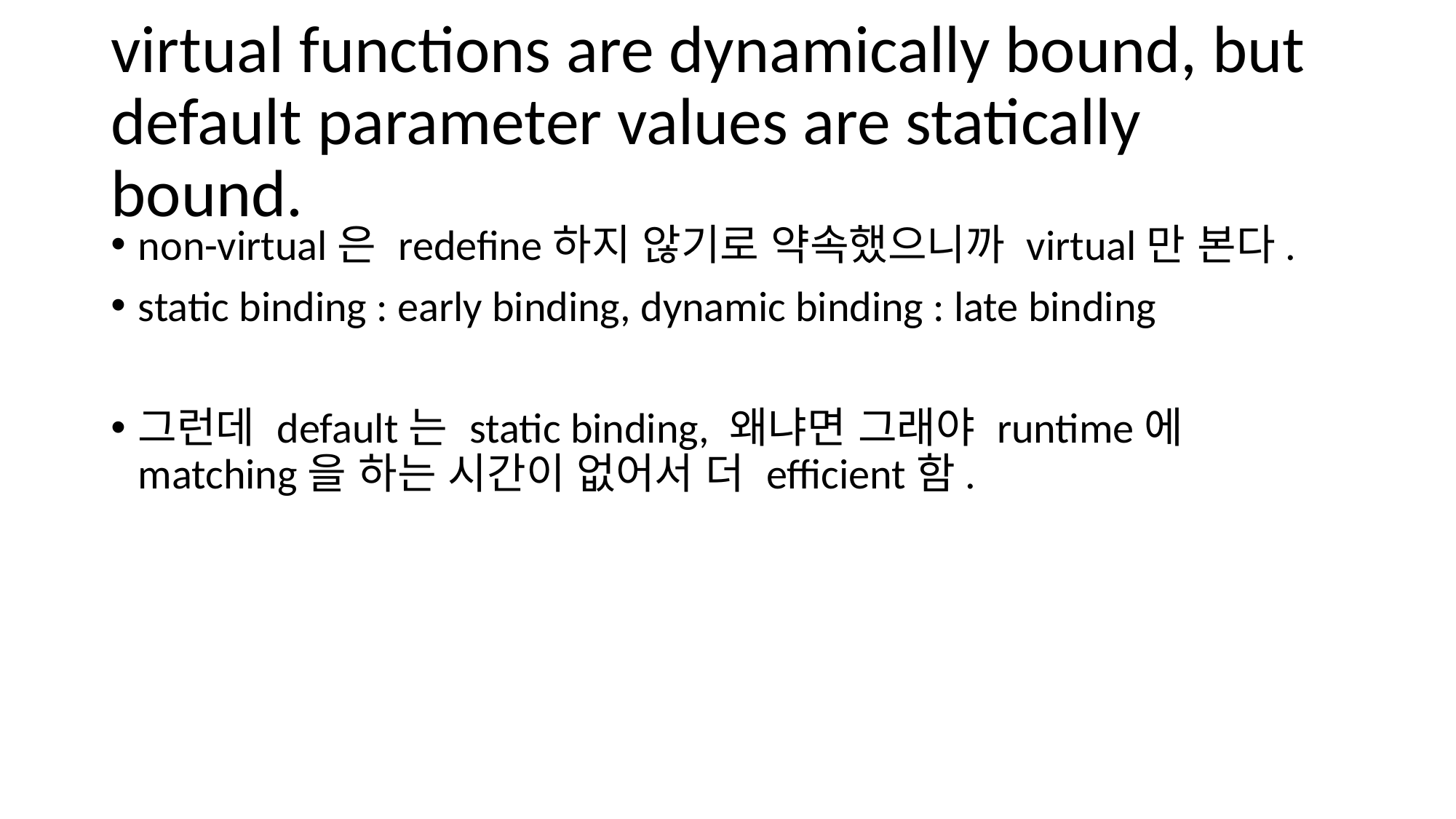

# virtual functions are dynamically bound, but default parameter values are statically bound.
non-virtual은 redefine하지 않기로 약속했으니까 virtual만 본다.
static binding : early binding, dynamic binding : late binding

그런데 default는 static binding, 왜냐면 그래야 runtime에 matching을 하는 시간이 없어서 더 efficient함.